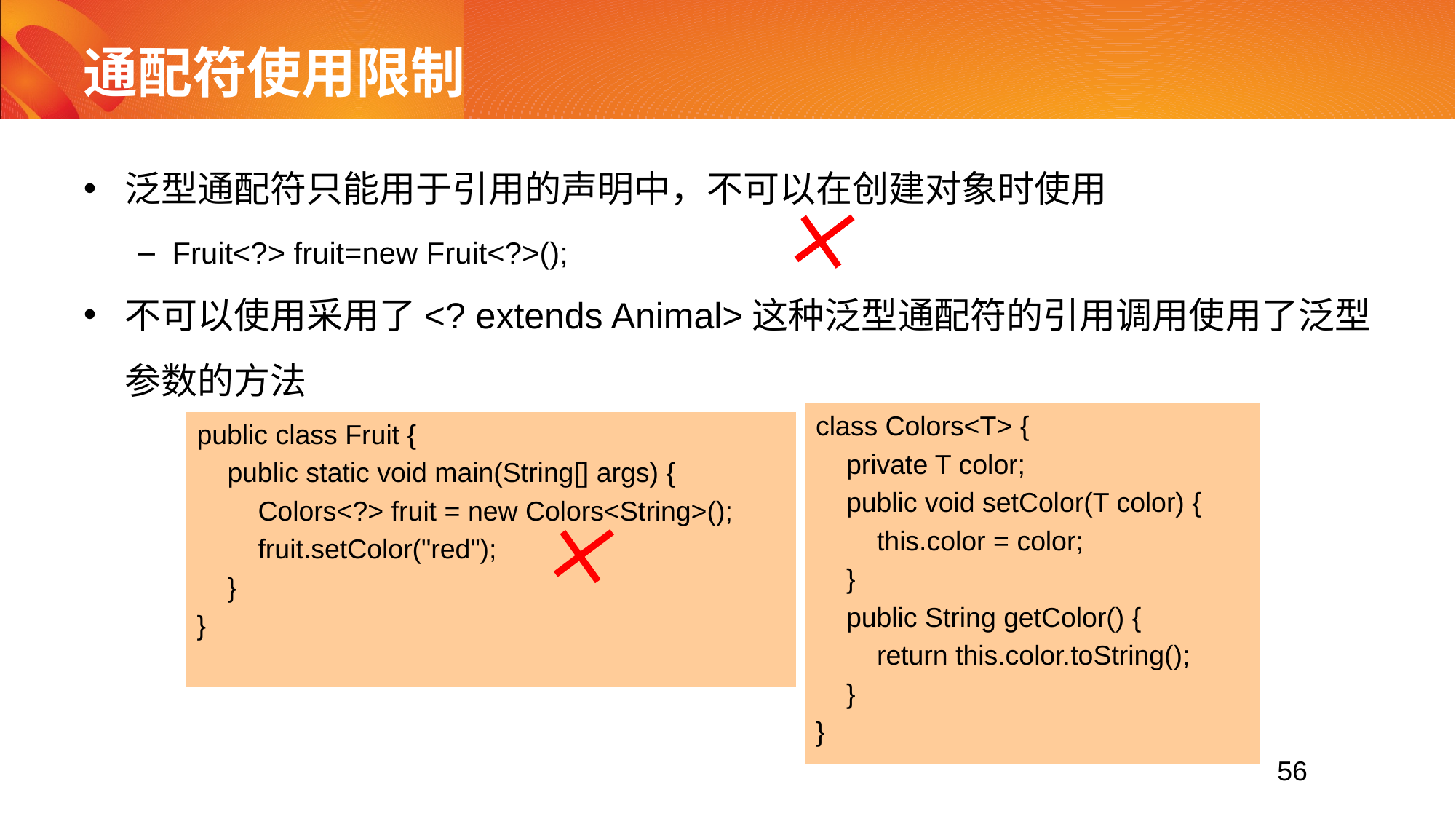

# 通配符使用限制
泛型通配符只能用于引用的声明中，不可以在创建对象时使用
Fruit<?> fruit=new Fruit<?>();
不可以使用采用了<? extends Animal>这种泛型通配符的引用调用使用了泛型参数的方法

class Colors<T> {
    private T color;
    public void setColor(T color) {
        this.color = color;
    }
    public String getColor() {
        return this.color.toString();
    }
}
public class Fruit {
    public static void main(String[] args) {
        Colors<?> fruit = new Colors<String>();
        fruit.setColor("red");
    }
}